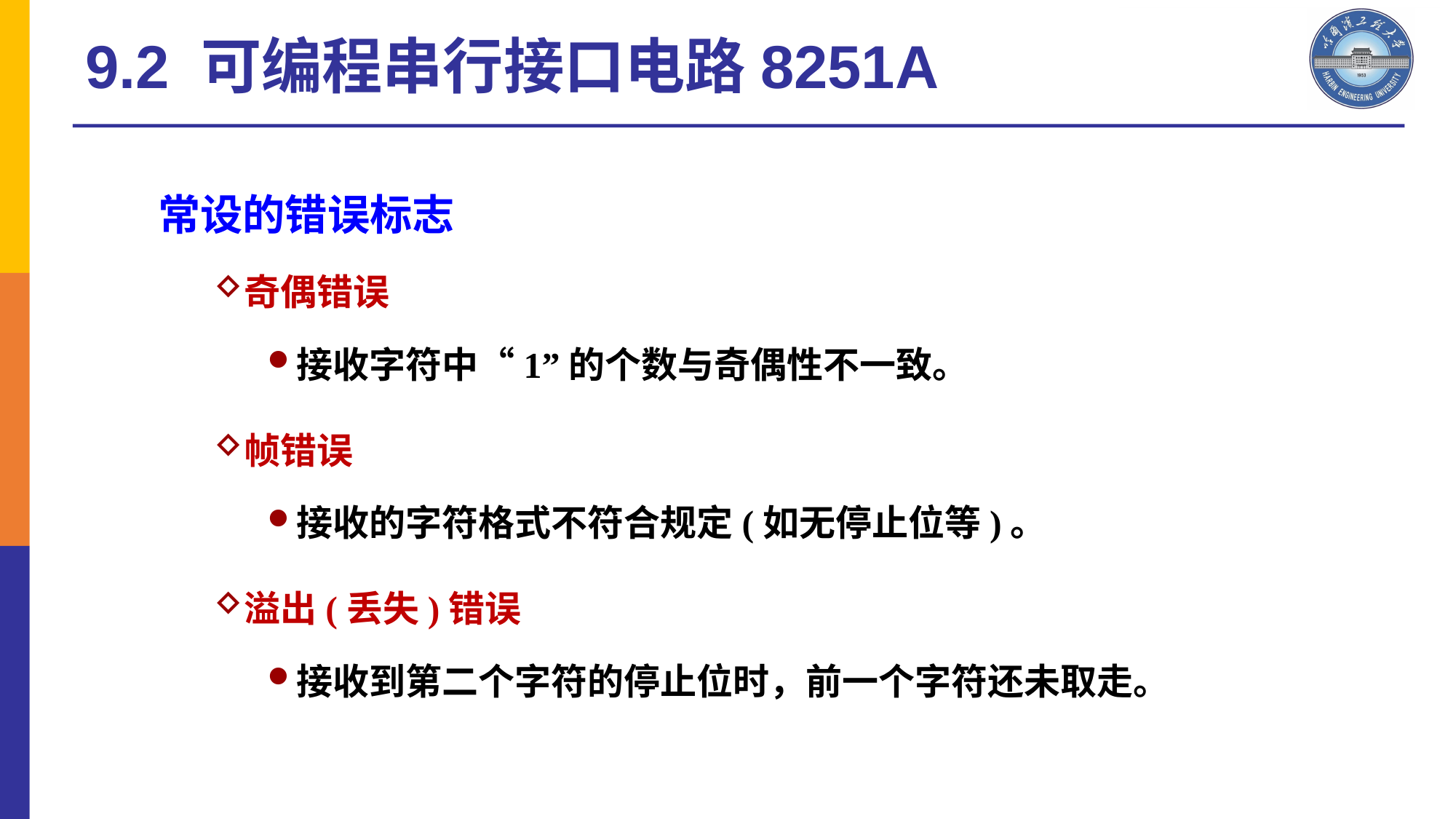

9.2 可编程串行接口电路8251A
常设的错误标志
奇偶错误
接收字符中“1”的个数与奇偶性不一致。
帧错误
接收的字符格式不符合规定(如无停止位等)。
溢出(丢失)错误
接收到第二个字符的停止位时，前一个字符还未取走。